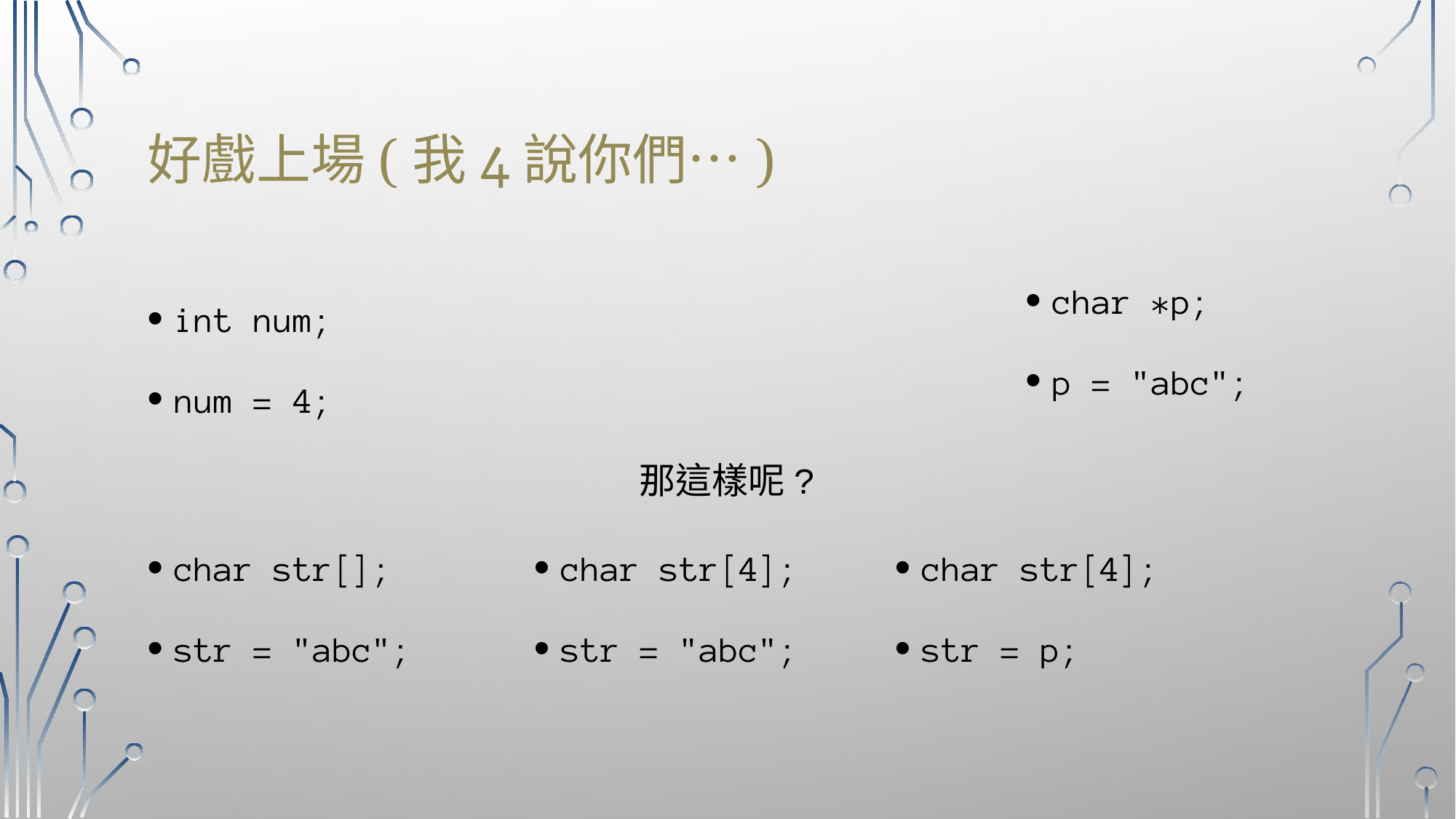

# 好戲上場(我4說你們…)
char *p;
p = "abc";
int num;
num = 4;
那這樣呢?
char str[];
str = "abc";
char str[4];
str = "abc";
char str[4];
str = p;